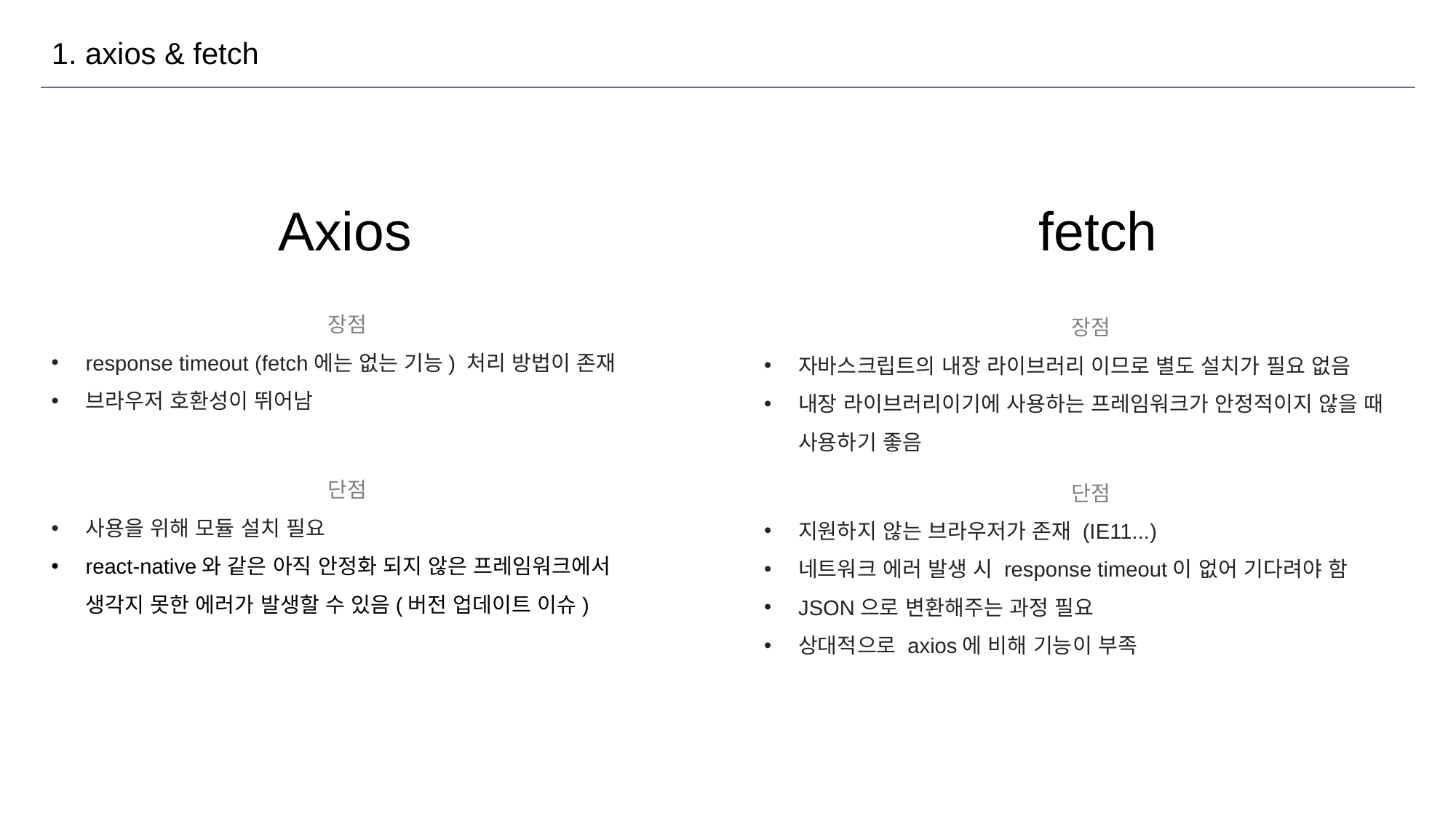

# 1. axios & fetch
Axios
fetch
장점
response timeout (fetch에는 없는 기능) 처리 방법이 존재
브라우저 호환성이 뛰어남

단점
사용을 위해 모듈 설치 필요
react-native와 같은 아직 안정화 되지 않은 프레임워크에서 생각지 못한 에러가 발생할 수 있음(버전 업데이트 이슈)
장점
자바스크립트의 내장 라이브러리 이므로 별도 설치가 필요 없음
내장 라이브러리이기에 사용하는 프레임워크가 안정적이지 않을 때 사용하기 좋음
단점
지원하지 않는 브라우저가 존재 (IE11...)
네트워크 에러 발생 시 response timeout이 없어 기다려야 함
JSON으로 변환해주는 과정 필요
상대적으로 axios에 비해 기능이 부족